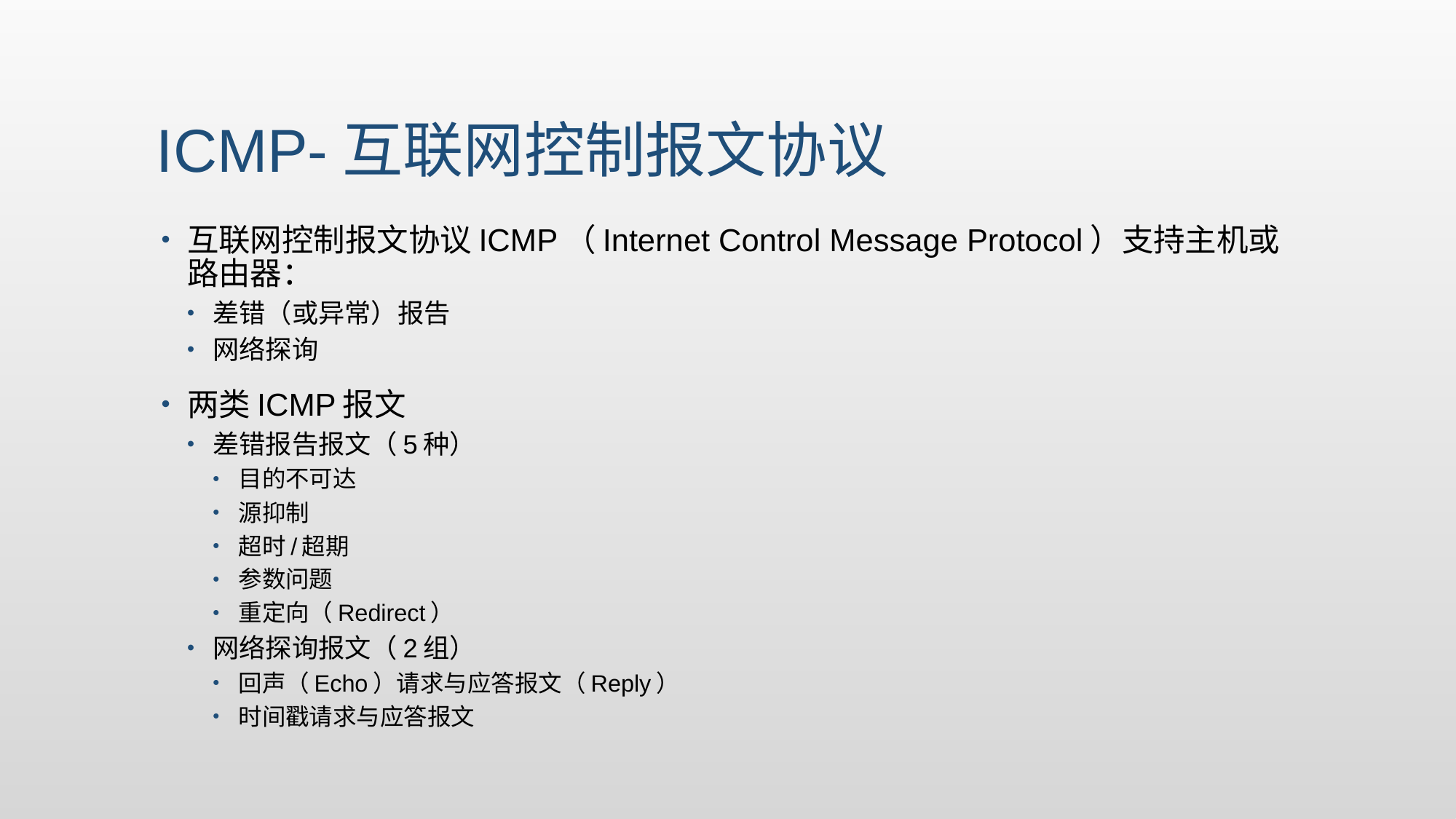

# ICMP-互联网控制报文协议
互联网控制报文协议ICMP（Internet Control Message Protocol）支持主机或路由器：
差错（或异常）报告
网络探询
两类ICMP报文
差错报告报文（5种）
目的不可达
源抑制
超时/超期
参数问题
重定向（Redirect）
网络探询报文（2组）
回声（Echo）请求与应答报文（Reply）
时间戳请求与应答报文